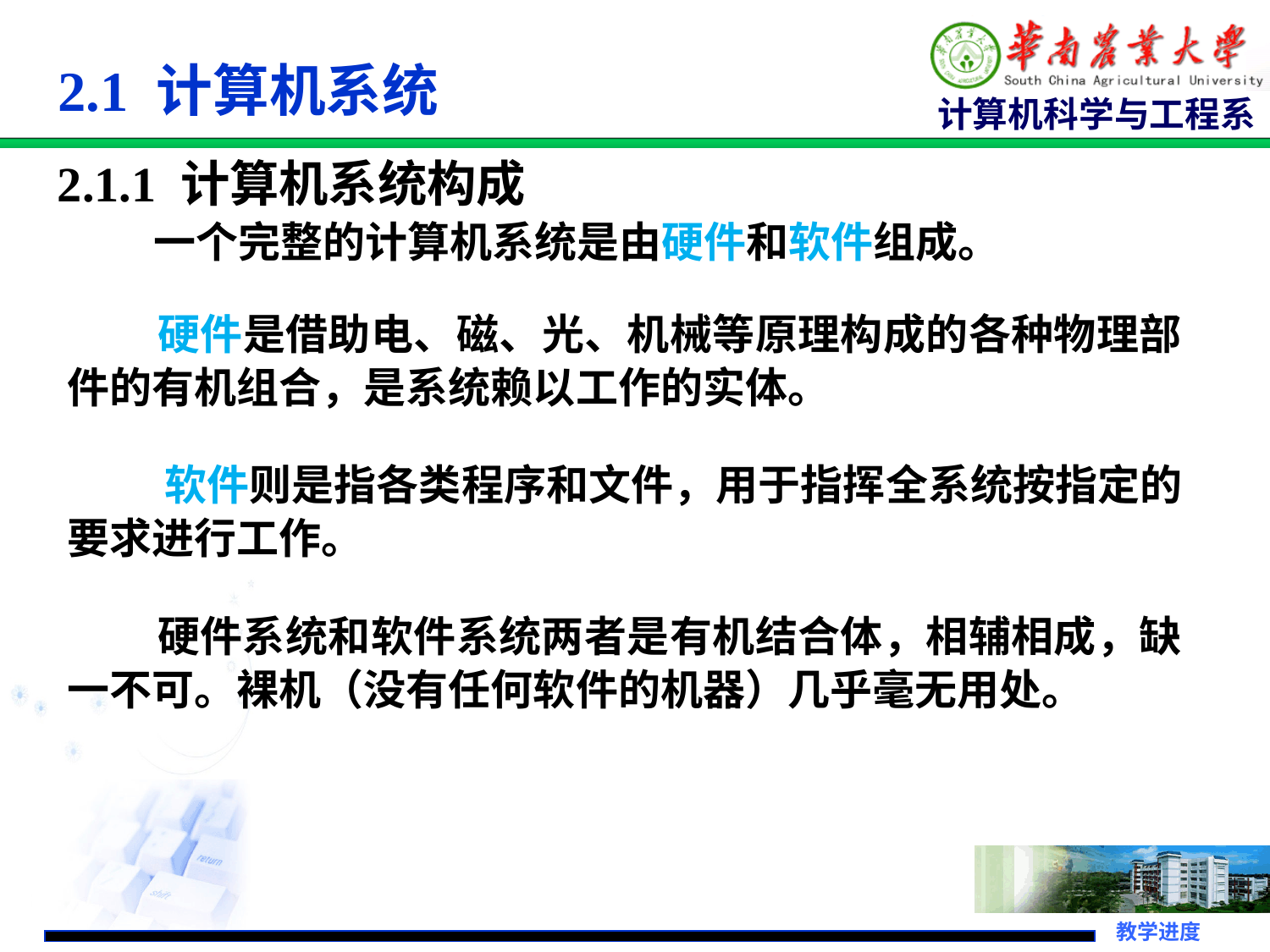

# 2.1 计算机系统
2.1.1 计算机系统构成
        一个完整的计算机系统是由硬件和软件组成。

        硬件是借助电、磁、光、机械等原理构成的各种物理部件的有机组合，是系统赖以工作的实体。

         软件则是指各类程序和文件，用于指挥全系统按指定的要求进行工作。

        硬件系统和软件系统两者是有机结合体，相辅相成，缺一不可。裸机（没有任何软件的机器）几乎毫无用处。